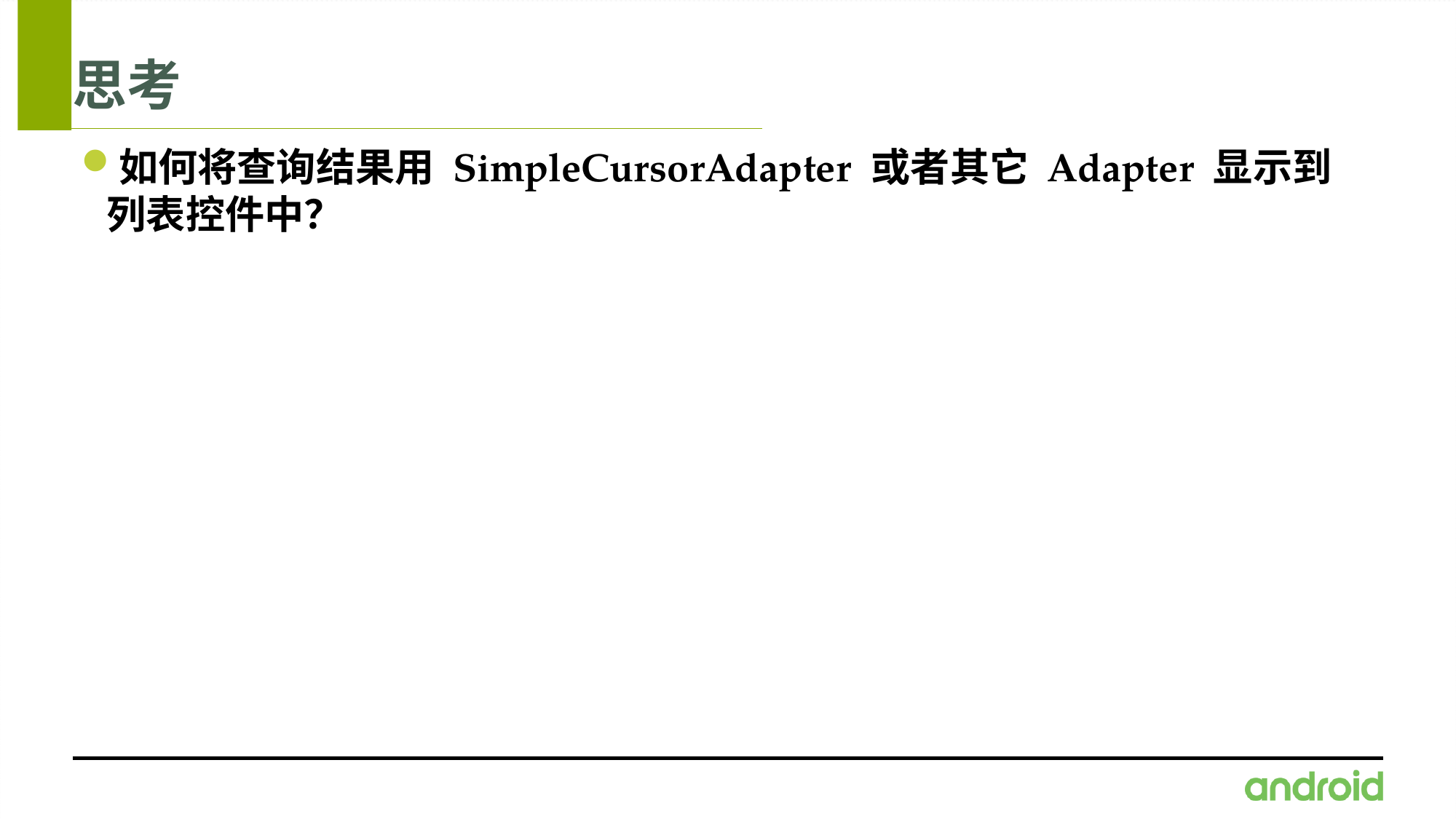

# 思考
如何将查询结果用 SimpleCursorAdapter 或者其它 Adapter 显示到 列表控件中？